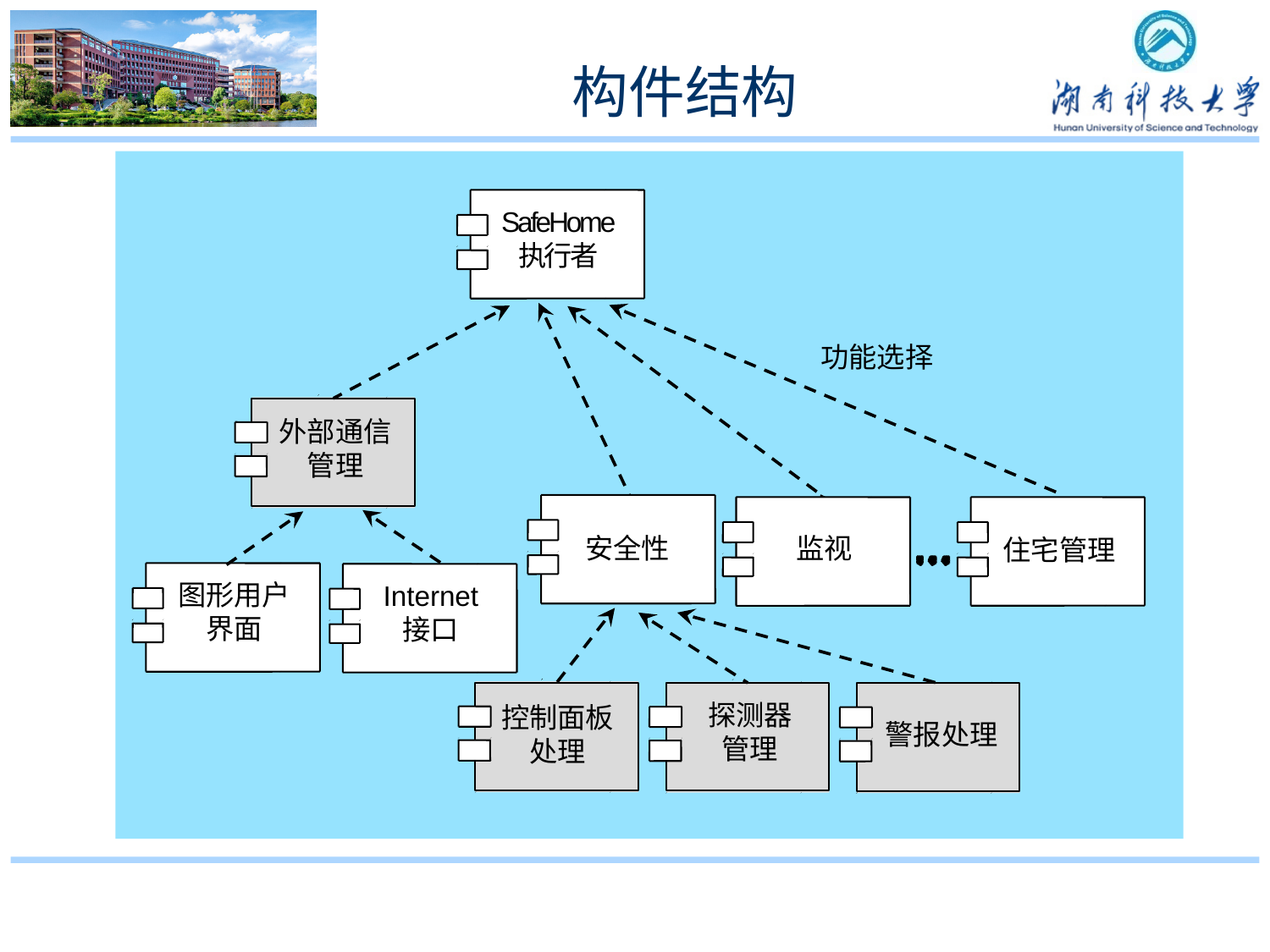

# 构件结构

SafeHome
执行者

功能选择

外部通信管理

安全性

住宅管理

监视

图形用户界面

Internet
接口

探测器
管理
控制面板处理
警报处理
14